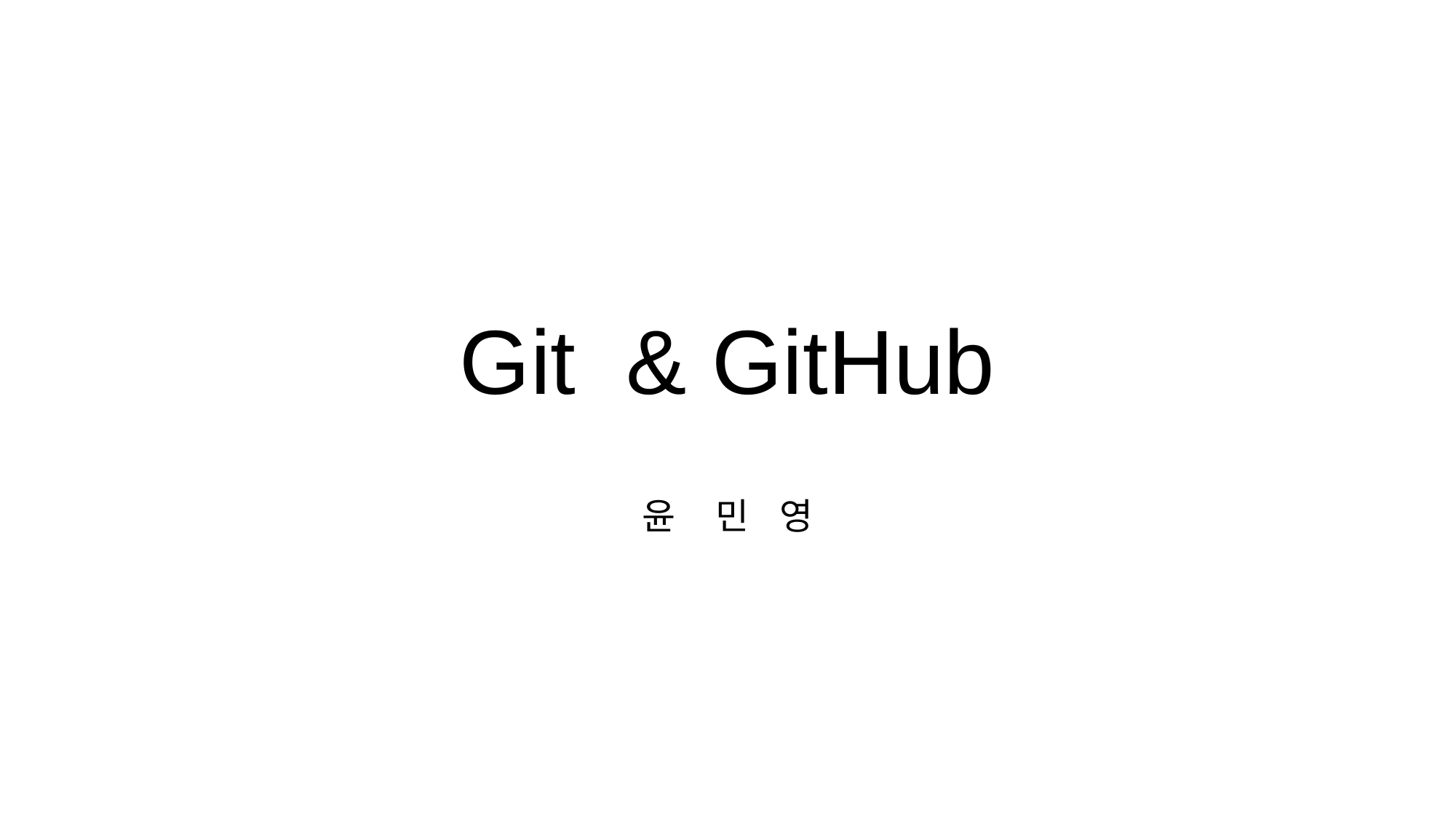

# Git  & GitHub
윤    민   영